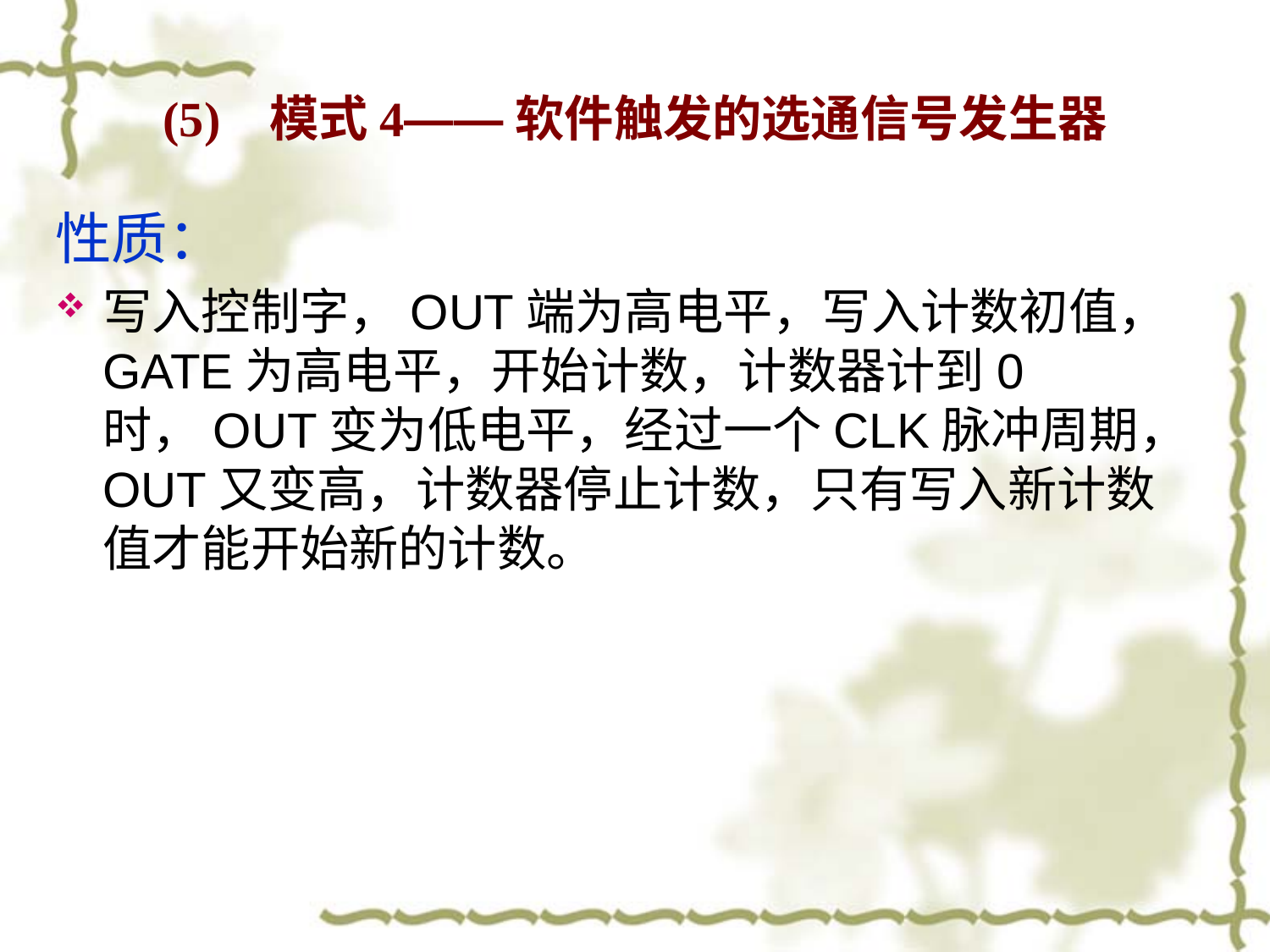

# (5)   模式4——软件触发的选通信号发生器
性质：
写入控制字，OUT端为高电平，写入计数初值，GATE为高电平，开始计数，计数器计到0时，OUT变为低电平，经过一个CLK脉冲周期，OUT又变高，计数器停止计数，只有写入新计数值才能开始新的计数。